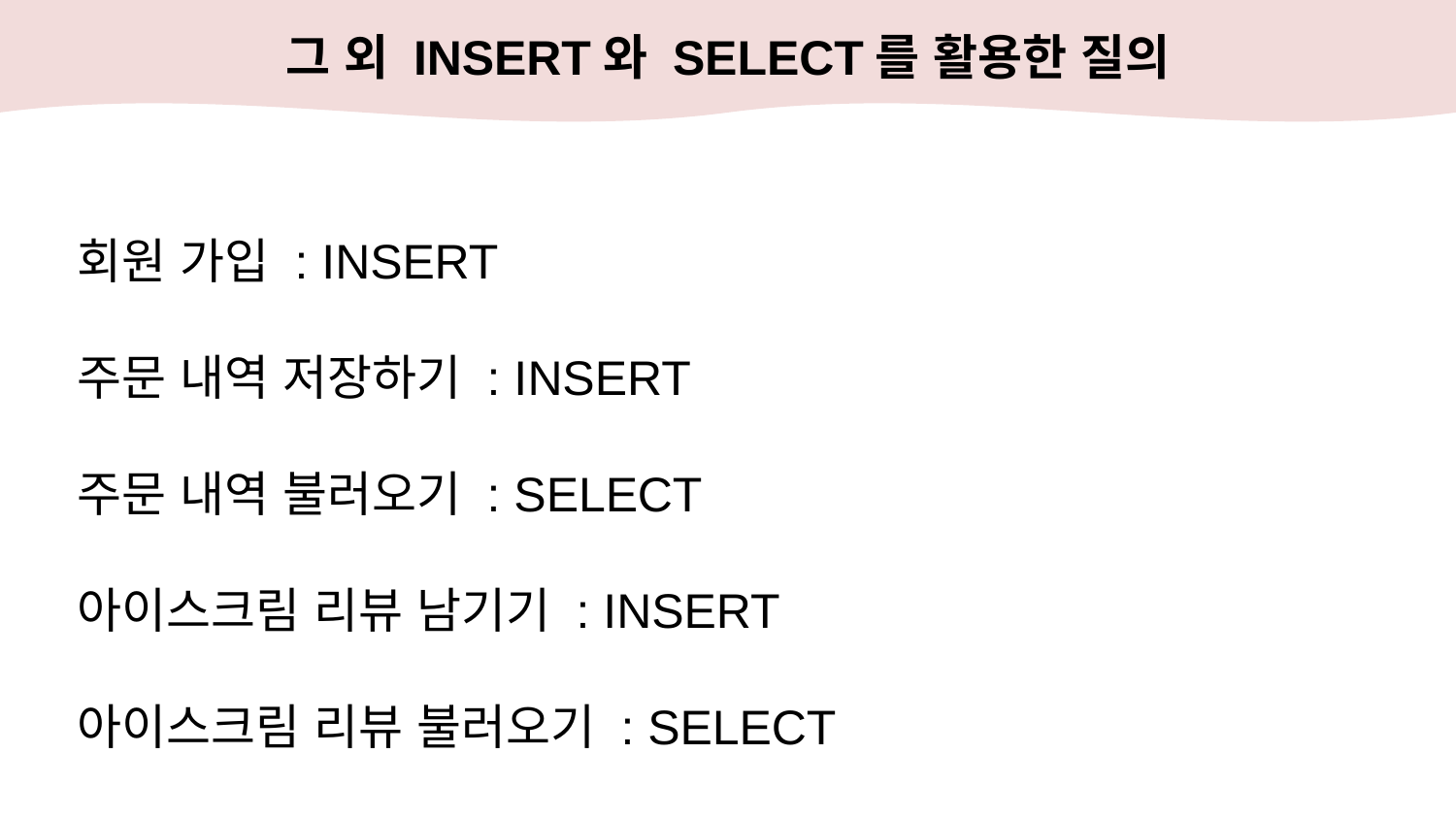

그 외 INSERT와 SELECT를 활용한 질의
회원 가입 : INSERT
주문 내역 저장하기 : INSERT
주문 내역 불러오기 : SELECT
아이스크림 리뷰 남기기 : INSERT
아이스크림 리뷰 불러오기 : SELECT